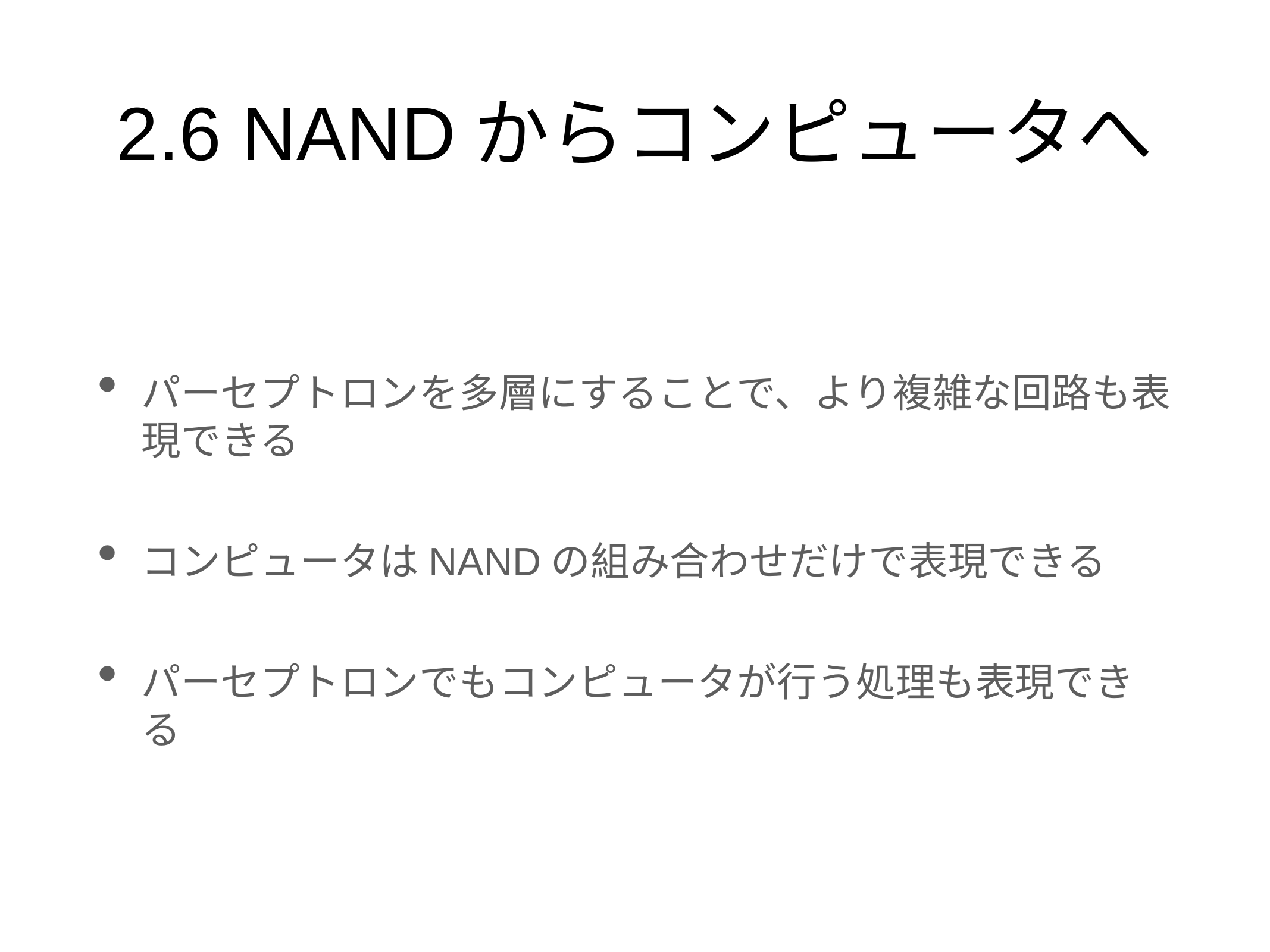

# 2.6 NANDからコンピュータへ
パーセプトロンを多層にすることで、より複雑な回路も表現できる
コンピュータはNANDの組み合わせだけで表現できる
パーセプトロンでもコンピュータが行う処理も表現できる
15